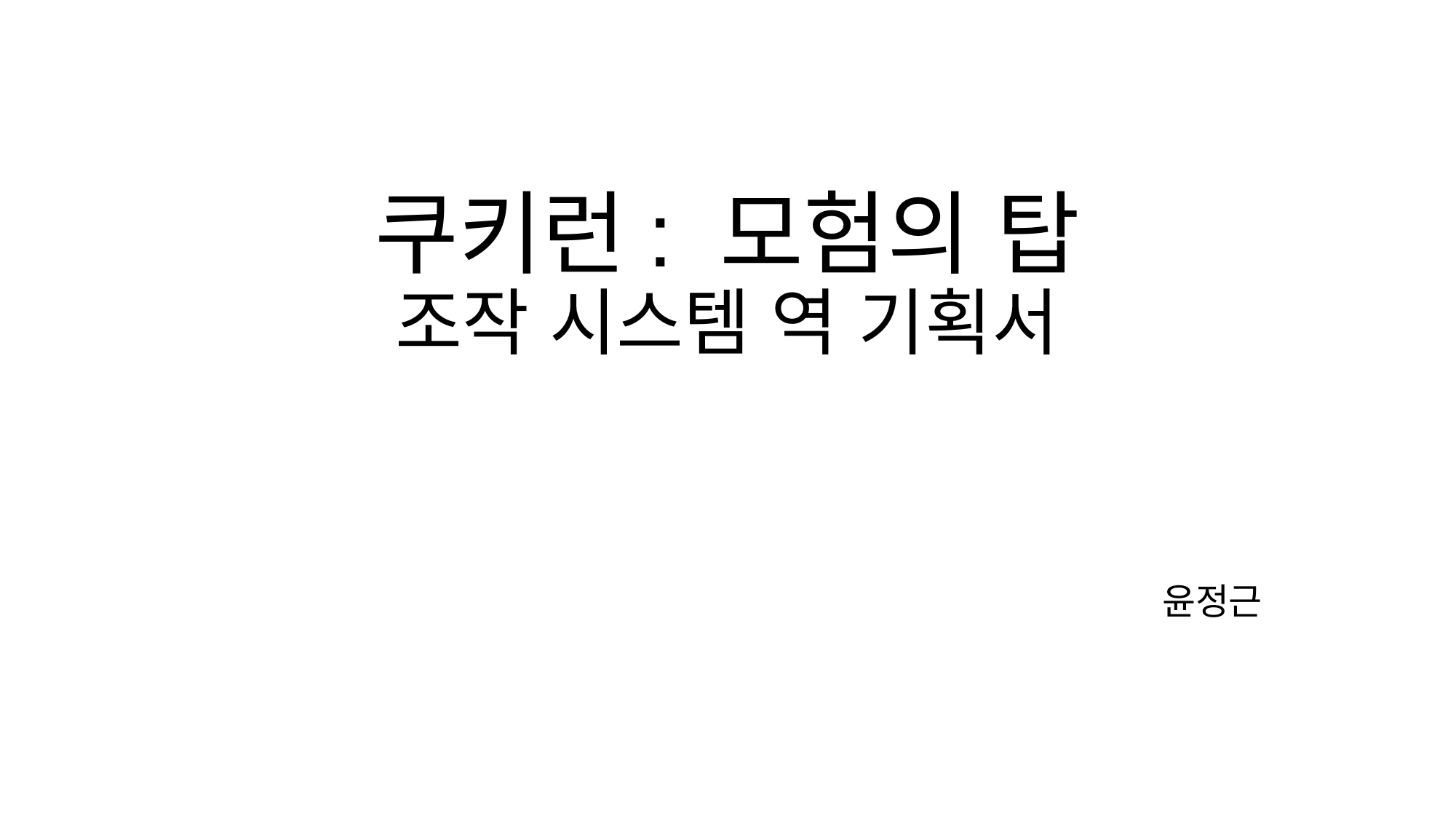

# 쿠키런: 모험의 탑 조작 시스템 역 기획서
윤정근